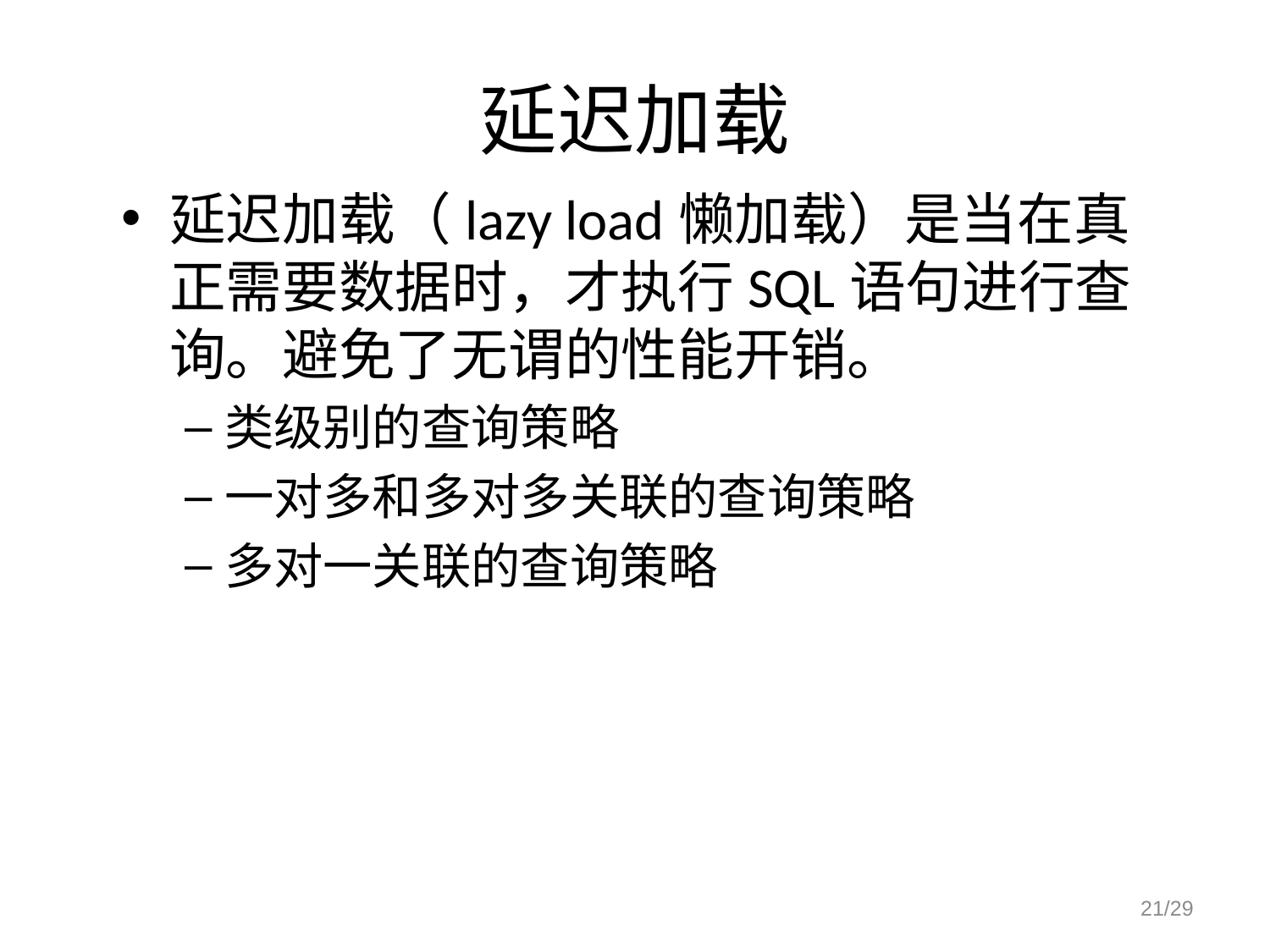

# 延迟加载
延迟加载（lazy load懒加载）是当在真正需要数据时，才执行SQL语句进行查询。避免了无谓的性能开销。
类级别的查询策略
一对多和多对多关联的查询策略
多对一关联的查询策略

21/29